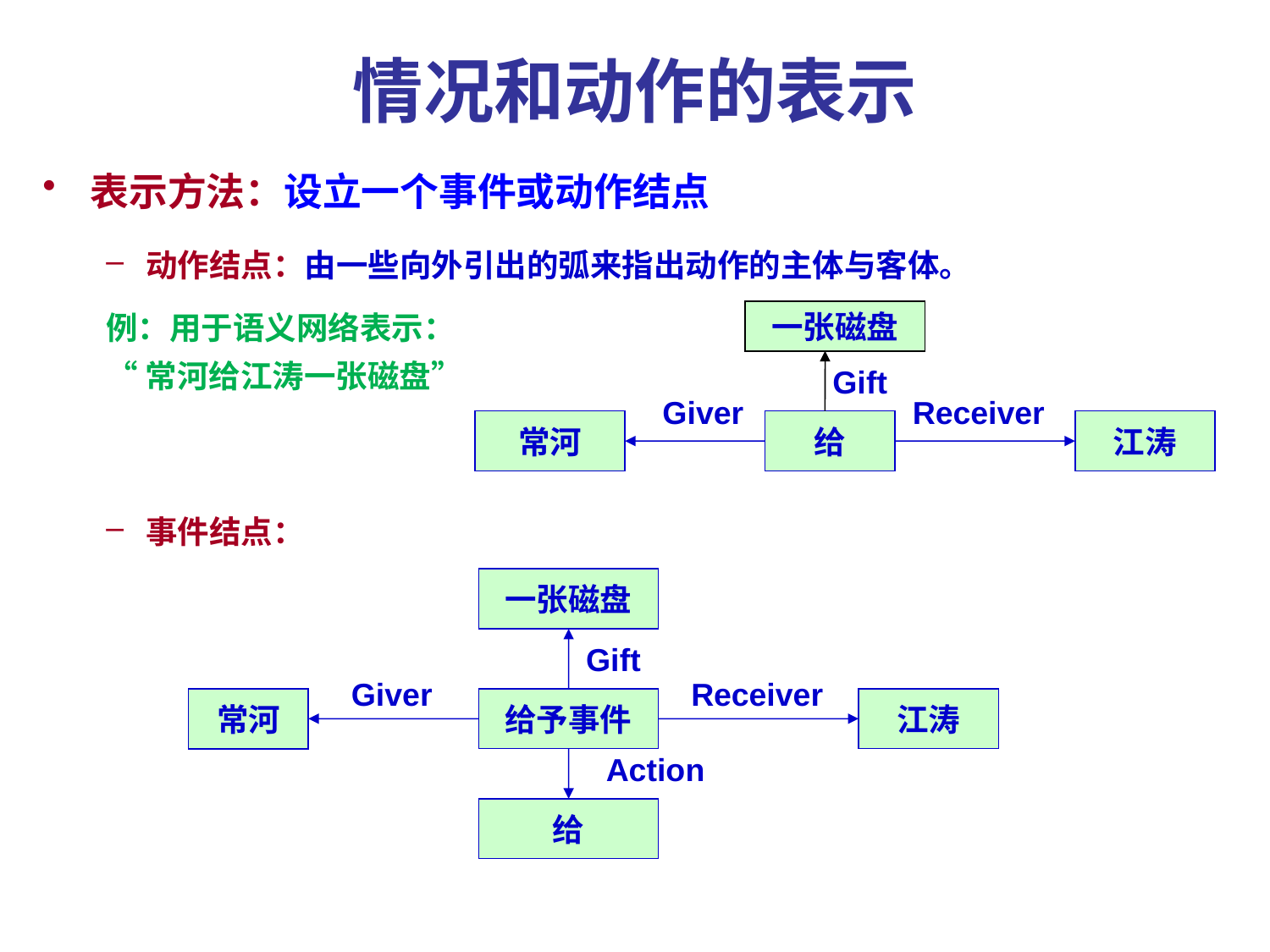

# 情况和动作的表示
表示方法：设立一个事件或动作结点

动作结点：由一些向外引出的弧来指出动作的主体与客体。
例：用于语义网络表示：
“常河给江涛一张磁盘”

事件结点：
一张磁盘

Gift
Giver
Receiver
常河
给
江涛

一张磁盘

Gift
Giver
Receiver
常河
给予事件
江涛

Action
给